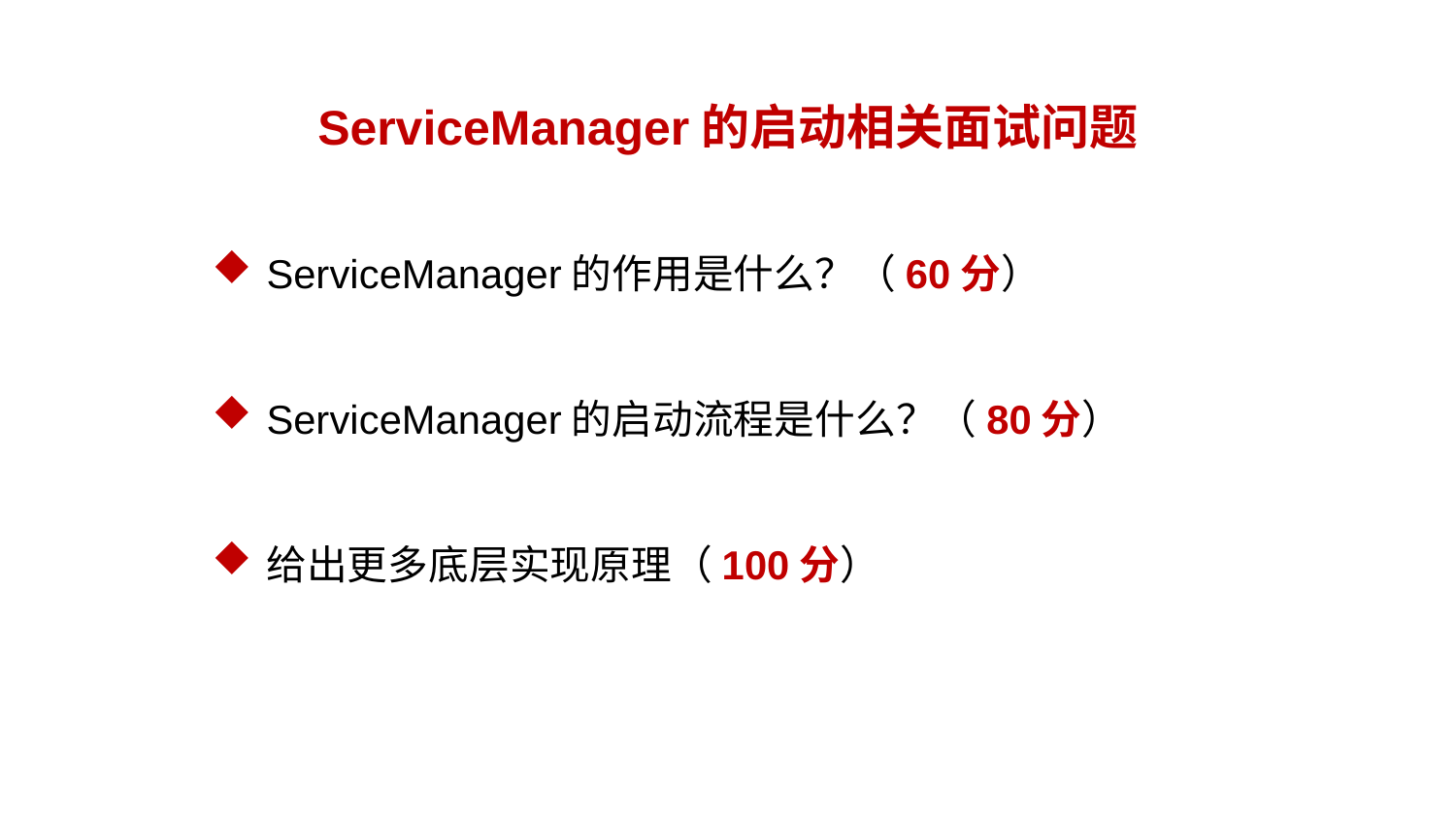

# ServiceManager的启动相关面试问题
ServiceManager的作用是什么？（60分）

ServiceManager的启动流程是什么？（80分）

给出更多底层实现原理（100分）